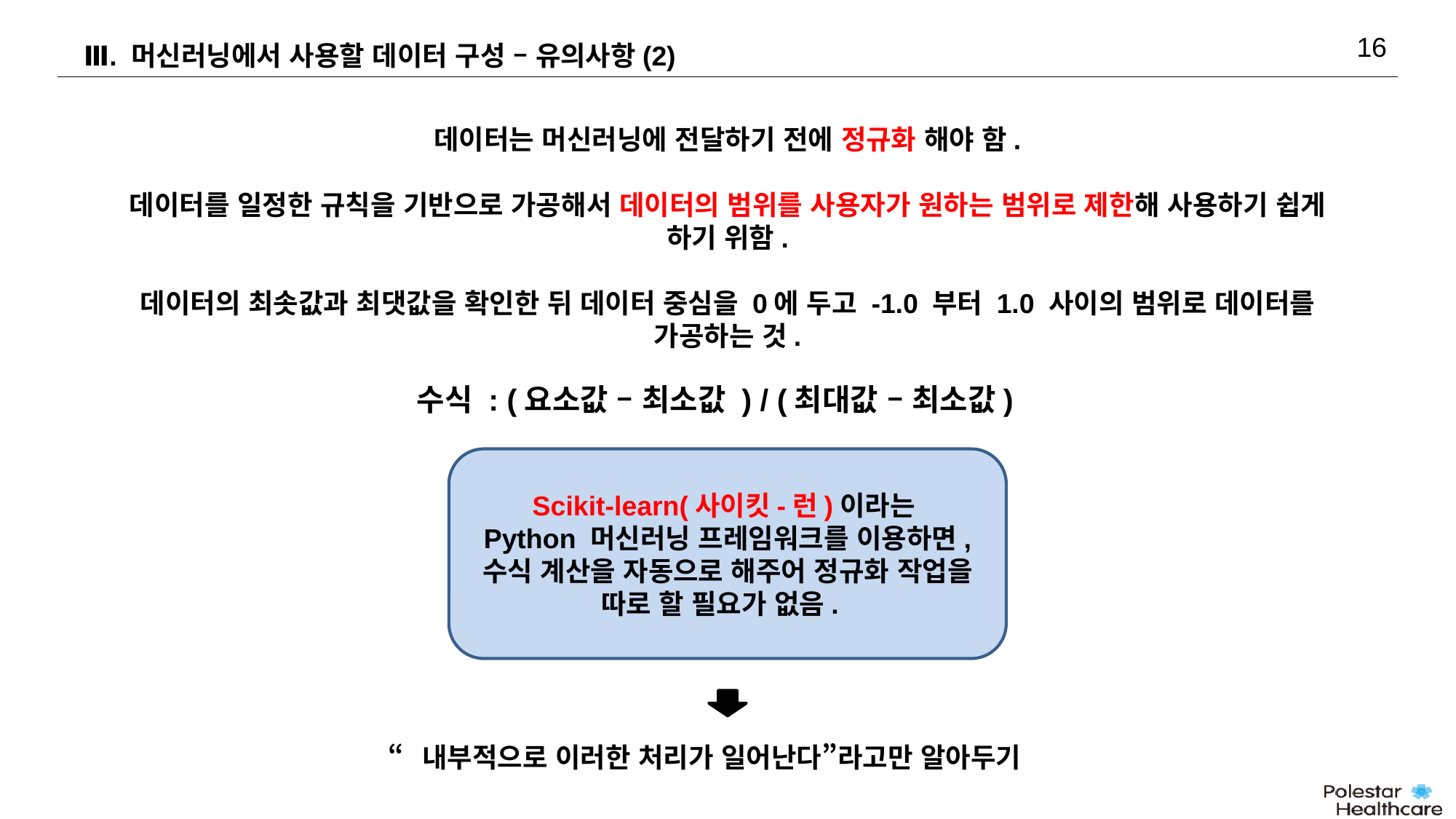

16
# Ⅲ. 머신러닝에서 사용할 데이터 구성 – 유의사항(2)
데이터는 머신러닝에 전달하기 전에 정규화 해야 함.

데이터를 일정한 규칙을 기반으로 가공해서 데이터의 범위를 사용자가 원하는 범위로 제한해 사용하기 쉽게 하기 위함.

데이터의 최솟값과 최댓값을 확인한 뒤 데이터 중심을 0에 두고 -1.0 부터 1.0 사이의 범위로 데이터를 가공하는 것.
수식 : (요소값 – 최소값 ) / (최대값 – 최소값)
Scikit-learn(사이킷-런)이라는
Python 머신러닝 프레임워크를 이용하면,
수식 계산을 자동으로 해주어 정규화 작업을 따로 할 필요가 없음.

“내부적으로 이러한 처리가 일어난다”라고만 알아두기